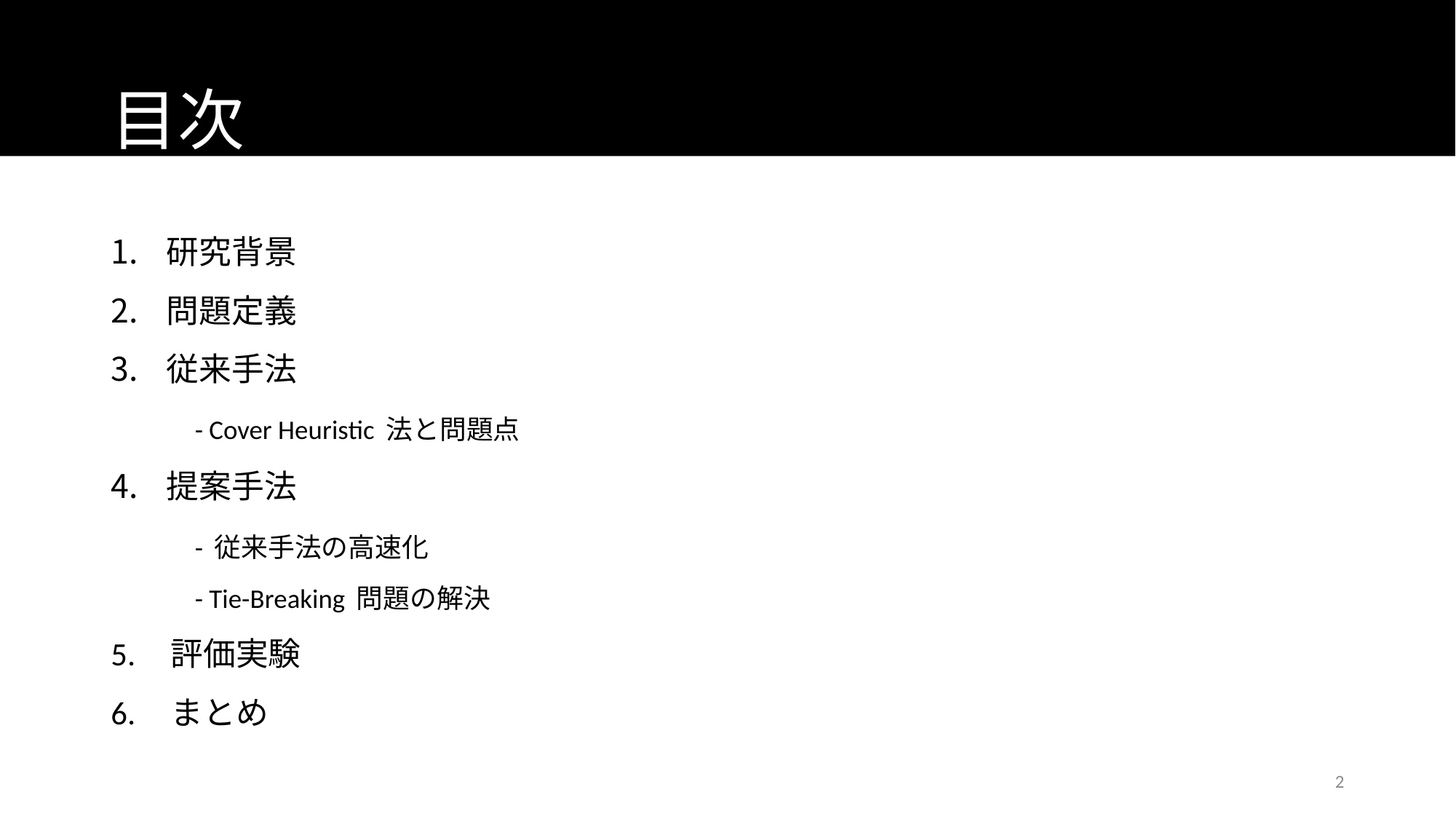

# 目次
研究背景
問題定義
従来手法
	- Cover Heuristic 法と問題点
提案手法
	- 従来手法の高速化
	- Tie-Breaking 問題の解決
5.    評価実験
6.    まとめ
2